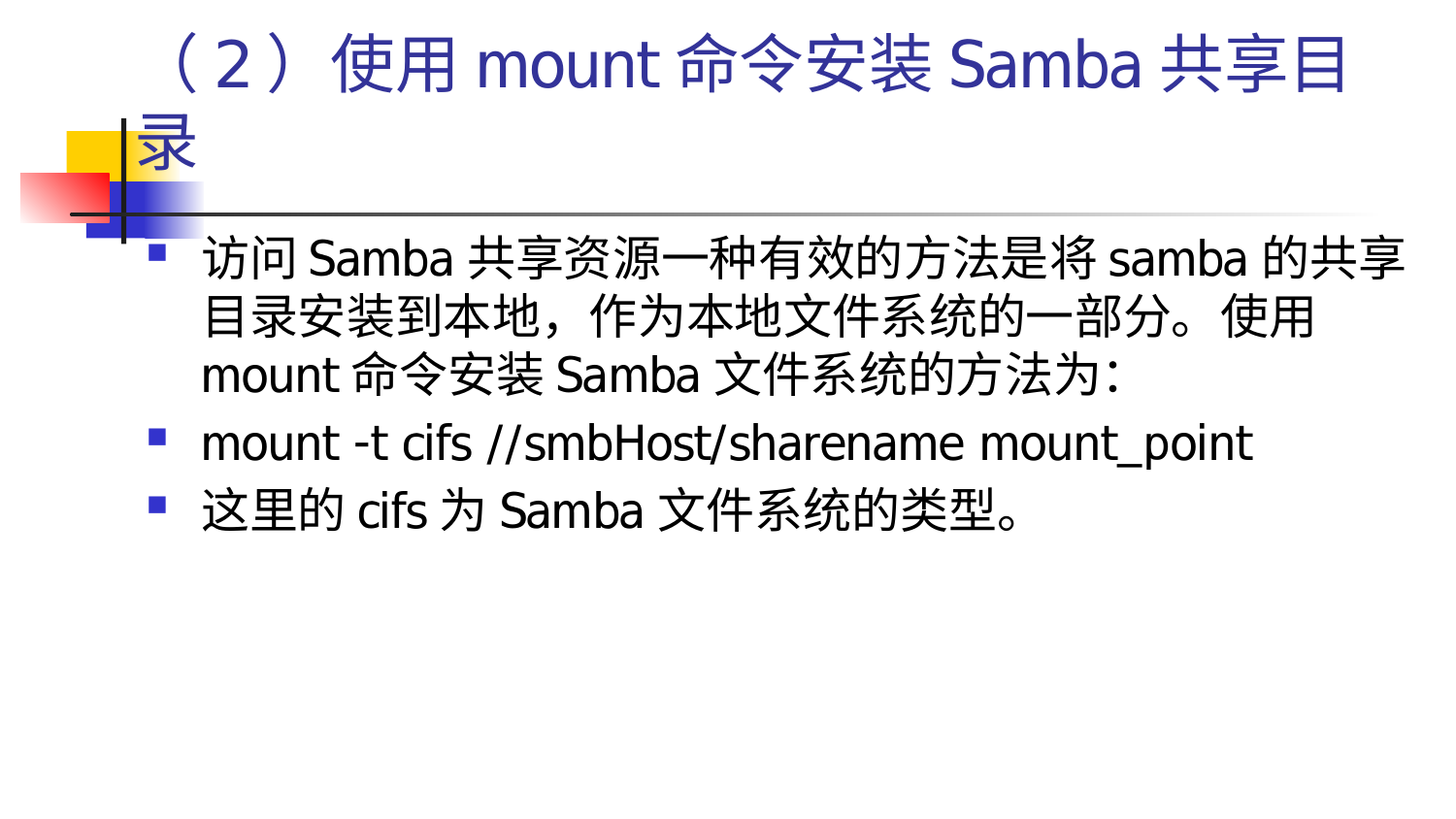

# （2）使用mount命令安装Samba共享目录
访问Samba共享资源一种有效的方法是将samba的共享目录安装到本地，作为本地文件系统的一部分。使用mount命令安装Samba文件系统的方法为：
mount -t cifs //smbHost/sharename mount_point
这里的cifs为Samba文件系统的类型。